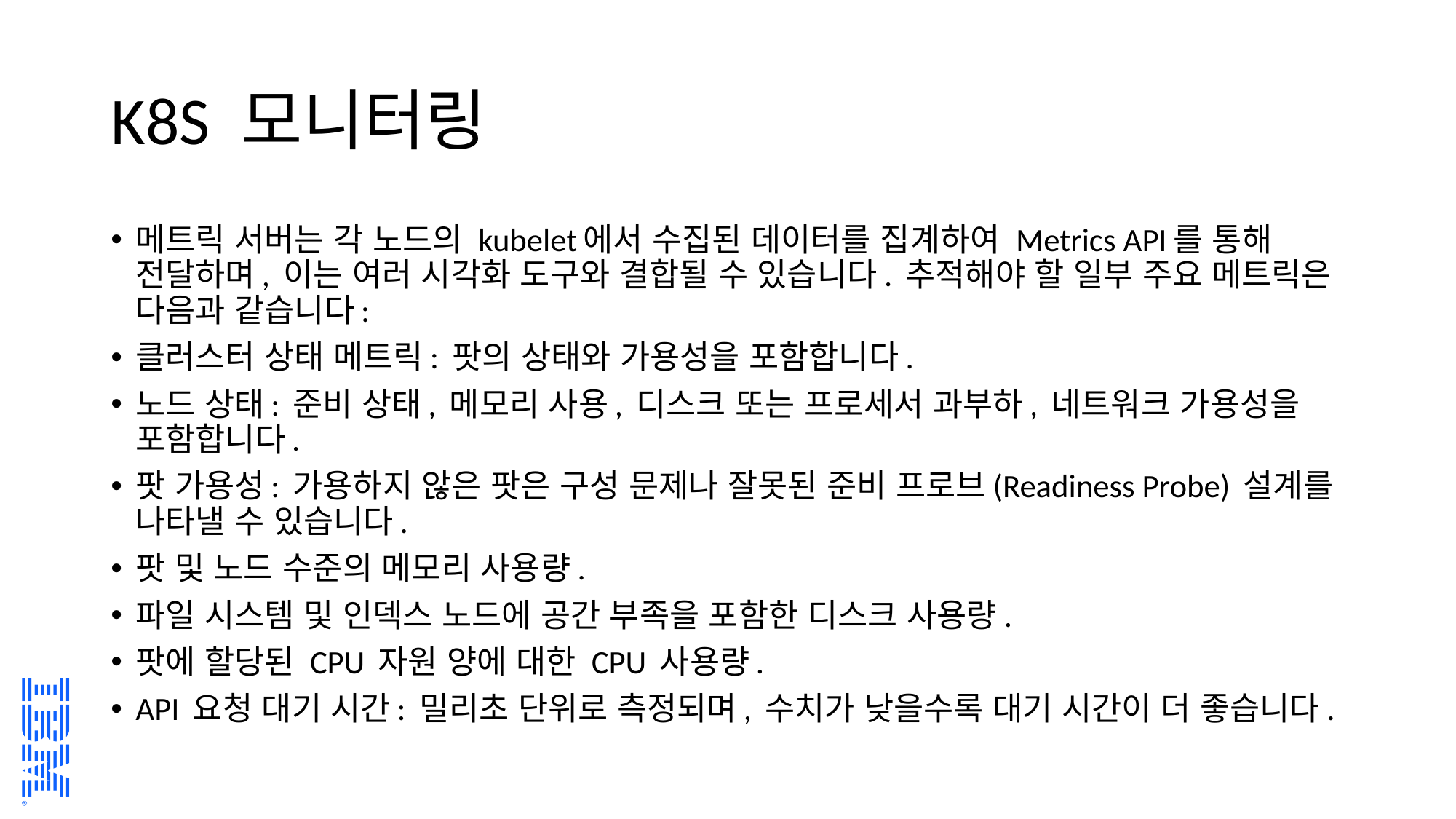

# K8S 모니터링
메트릭 서버는 각 노드의 kubelet에서 수집된 데이터를 집계하여 Metrics API를 통해 전달하며, 이는 여러 시각화 도구와 결합될 수 있습니다. 추적해야 할 일부 주요 메트릭은 다음과 같습니다:
클러스터 상태 메트릭: 팟의 상태와 가용성을 포함합니다.
노드 상태: 준비 상태, 메모리 사용, 디스크 또는 프로세서 과부하, 네트워크 가용성을 포함합니다.
팟 가용성: 가용하지 않은 팟은 구성 문제나 잘못된 준비 프로브(Readiness Probe) 설계를 나타낼 수 있습니다.
팟 및 노드 수준의 메모리 사용량.
파일 시스템 및 인덱스 노드에 공간 부족을 포함한 디스크 사용량.
팟에 할당된 CPU 자원 양에 대한 CPU 사용량.
API 요청 대기 시간: 밀리초 단위로 측정되며, 수치가 낮을수록 대기 시간이 더 좋습니다.